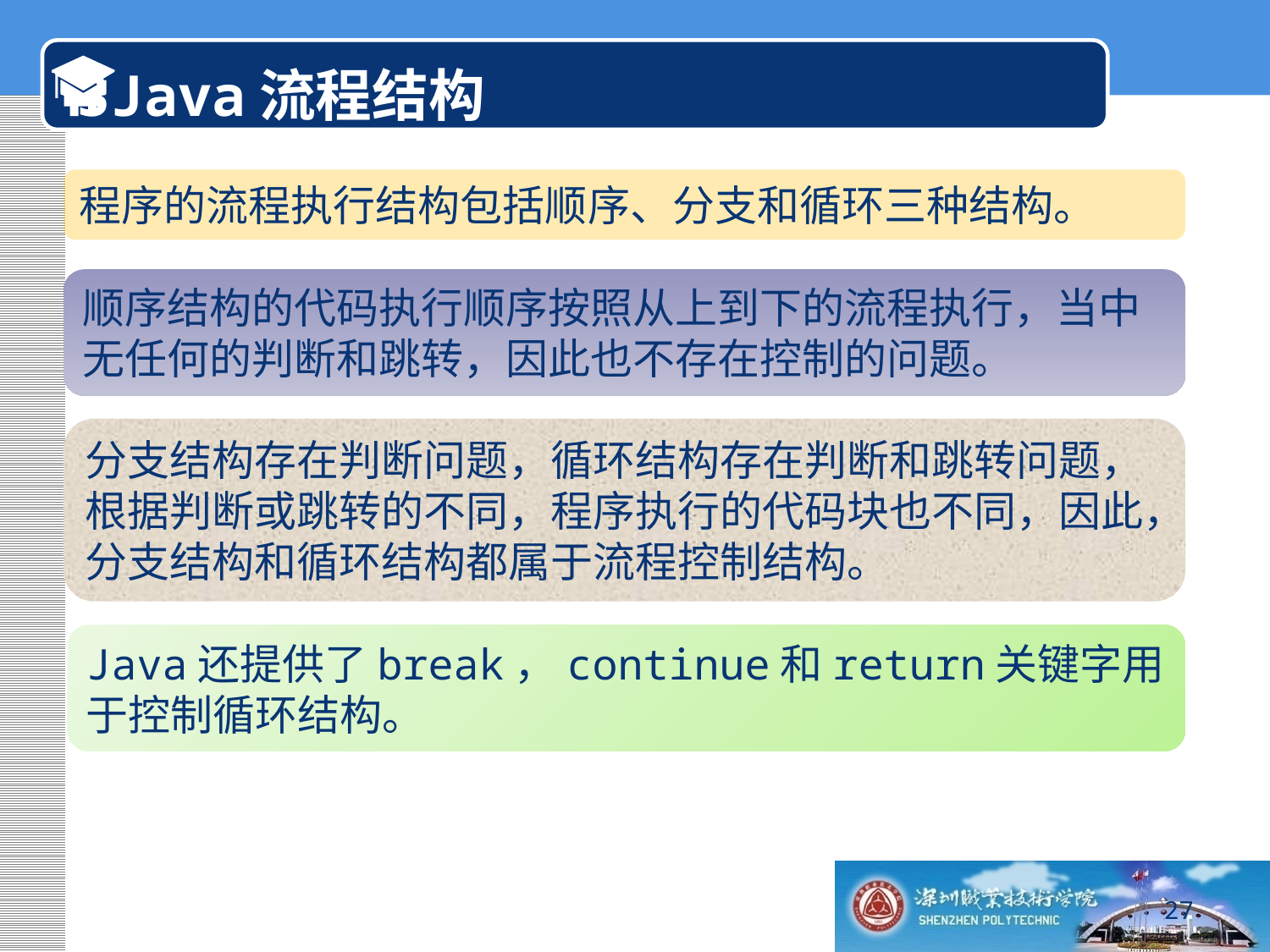

# 3Java流程结构
程序的流程执行结构包括顺序、分支和循环三种结构。
顺序结构的代码执行顺序按照从上到下的流程执行，当中无任何的判断和跳转，因此也不存在控制的问题。
分支结构存在判断问题，循环结构存在判断和跳转问题，根据判断或跳转的不同，程序执行的代码块也不同，因此，分支结构和循环结构都属于流程控制结构。
Java还提供了break，continue和return关键字用于控制循环结构。
27